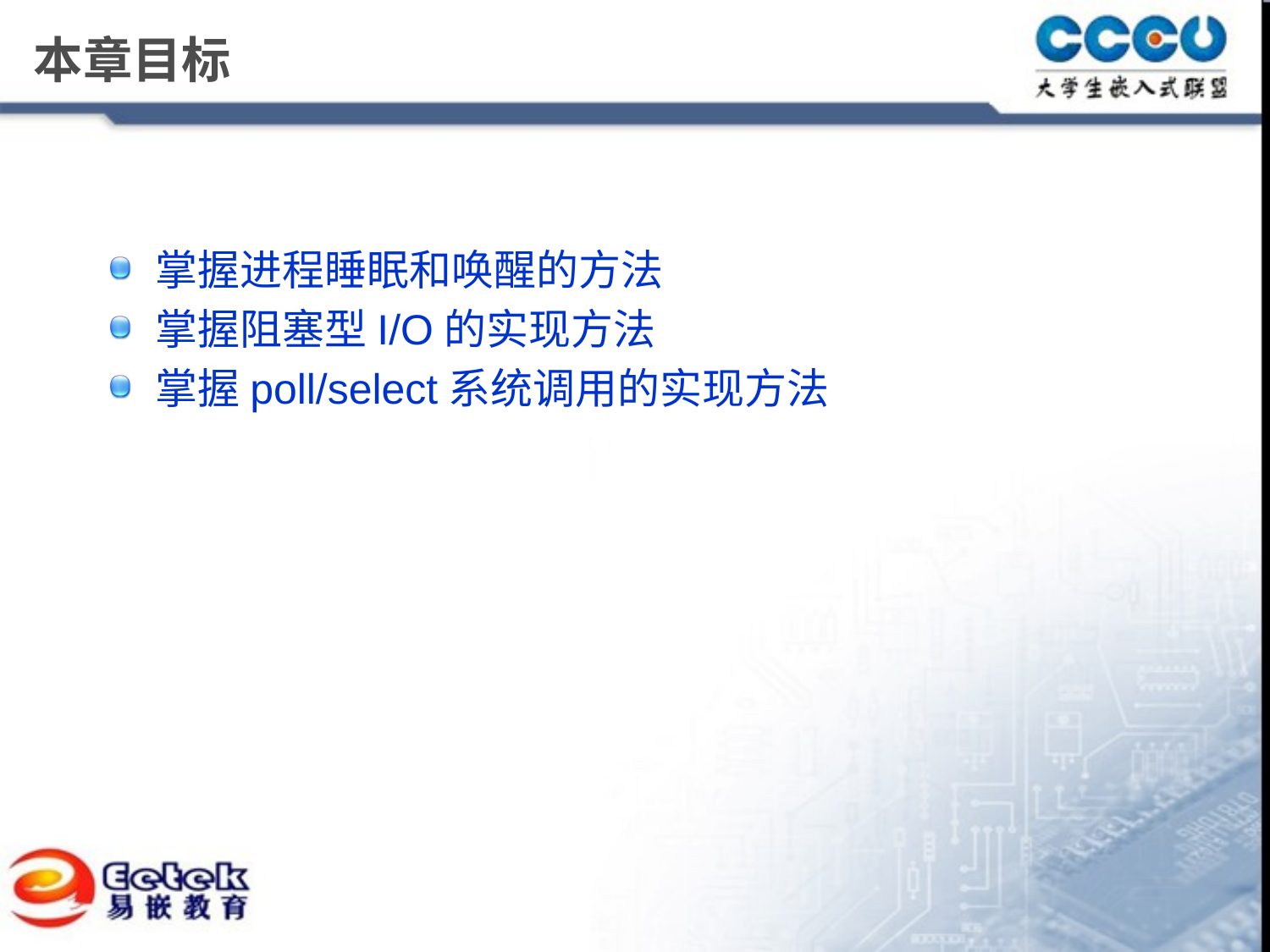

# 本章目标

掌握进程睡眠和唤醒的方法
掌握阻塞型I/O的实现方法
掌握poll/select系统调用的实现方法